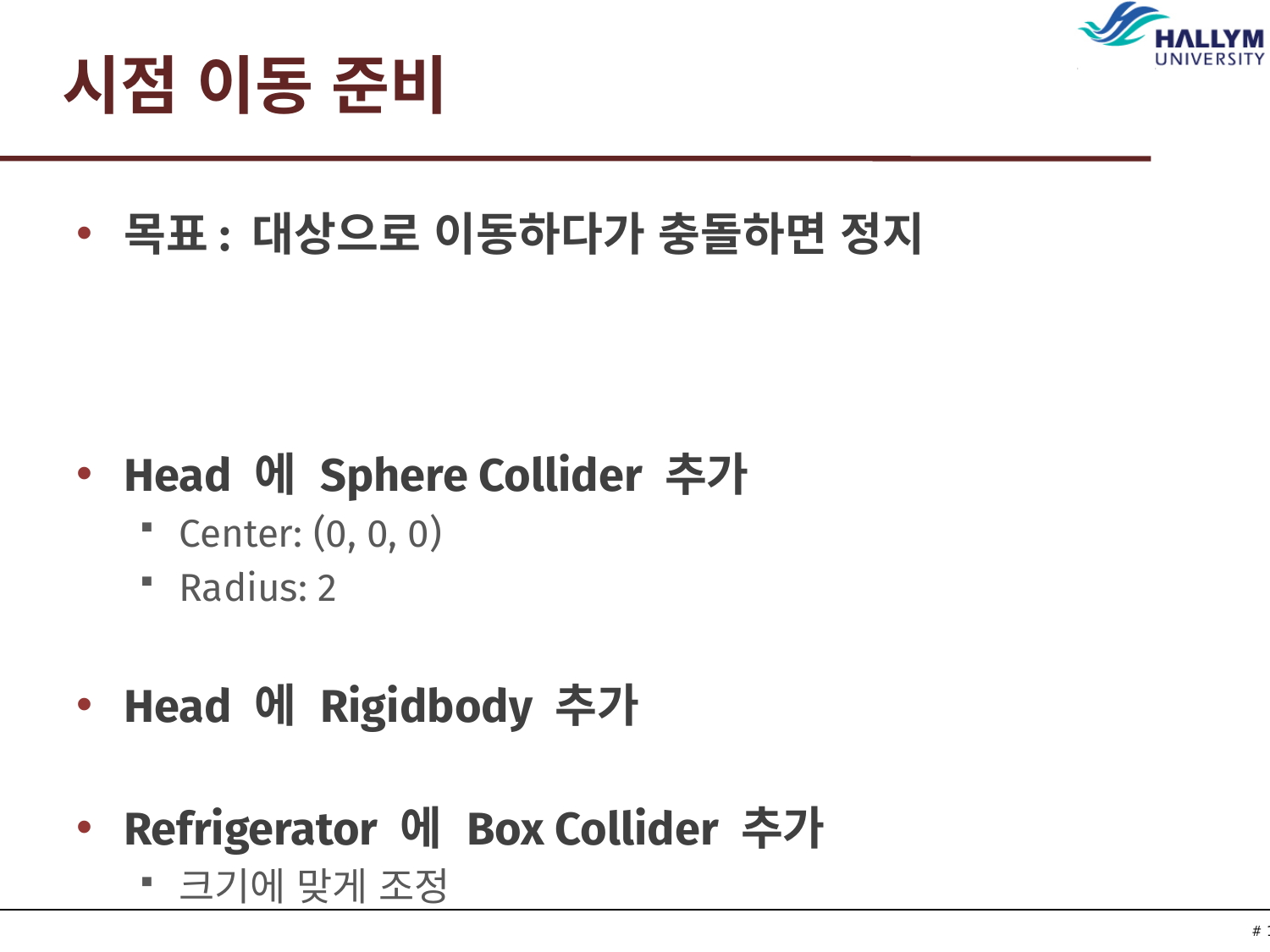

# 시점 이동 준비
목표: 대상으로 이동하다가 충돌하면 정지

Head 에 Sphere Collider 추가
Center: (0, 0, 0)
Radius: 2

Head 에 Rigidbody 추가

Refrigerator 에 Box Collider 추가
크기에 맞게 조정